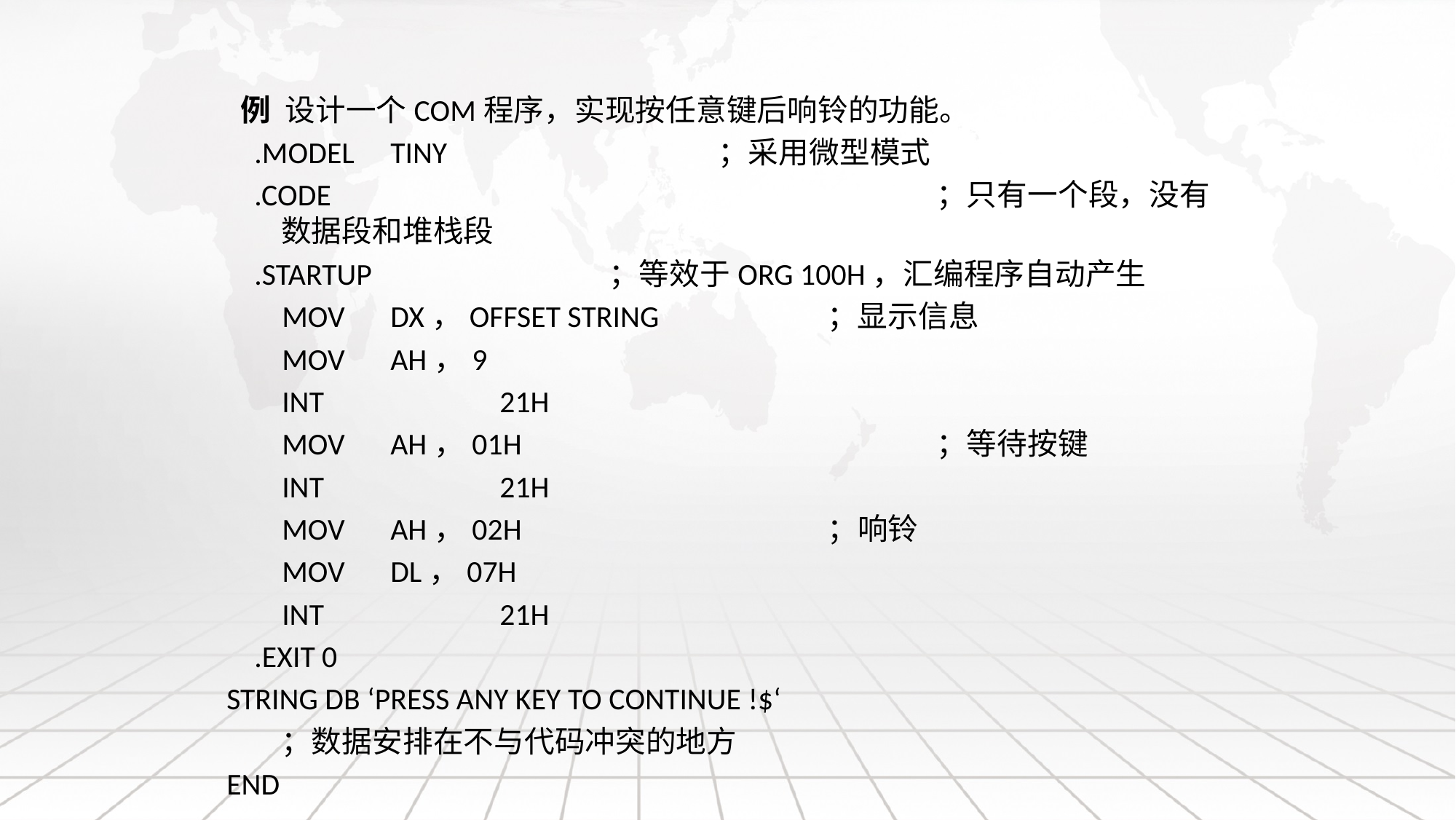

例  设计一个COM程序，实现按任意键后响铃的功能。
    .model	tiny			；采用微型模式
    .code						；只有一个段，没有数据段和堆栈段
    .startup           		；等效于org 100h，汇编程序自动产生
        mov	dx，offset string		；显示信息
        mov	ah，9
        int		21h
        mov	ah，01h				；等待按键
        int		21h
        mov	ah，02h    			；响铃
        mov	dl，07h
        int		21h
    .exit 0
string db ‘Press any key to continue !$‘
  	；数据安排在不与代码冲突的地方
end